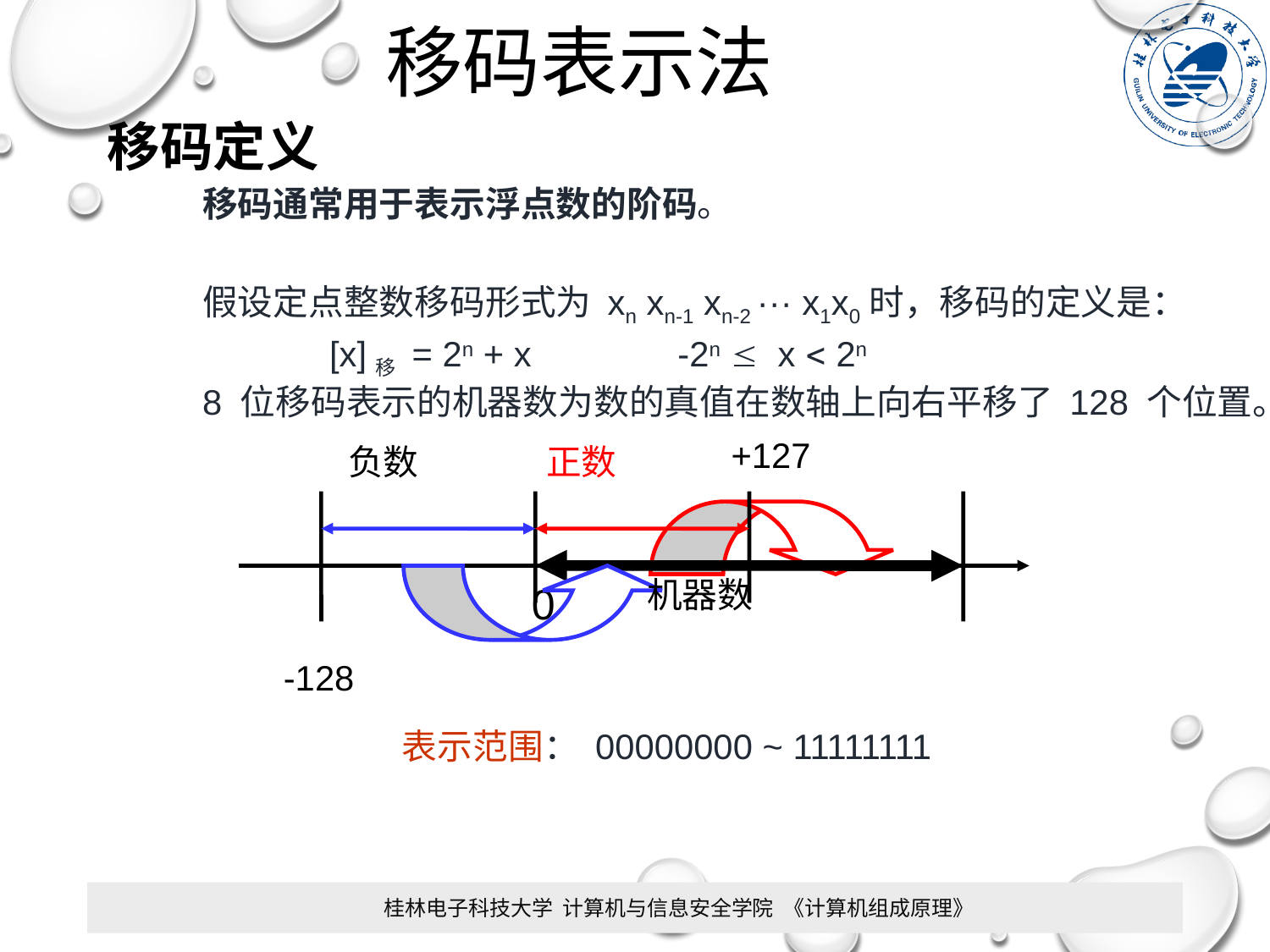

# 移码表示法
移码定义
移码通常用于表示浮点数的阶码。

假设定点整数移码形式为 xn xn-1 xn-2 ··· x1x0时，移码的定义是：
	[x]移 = 2n + x               -2n ≤  x < 2n
8 位移码表示的机器数为数的真值在数轴上向右平移了 128 个位置。
+127
负数
正数

机器数
0
-128
表示范围： 00000000 ~ 11111111
桂林电子科技大学  计算机与信息安全学院  《计算机组成原理》

22